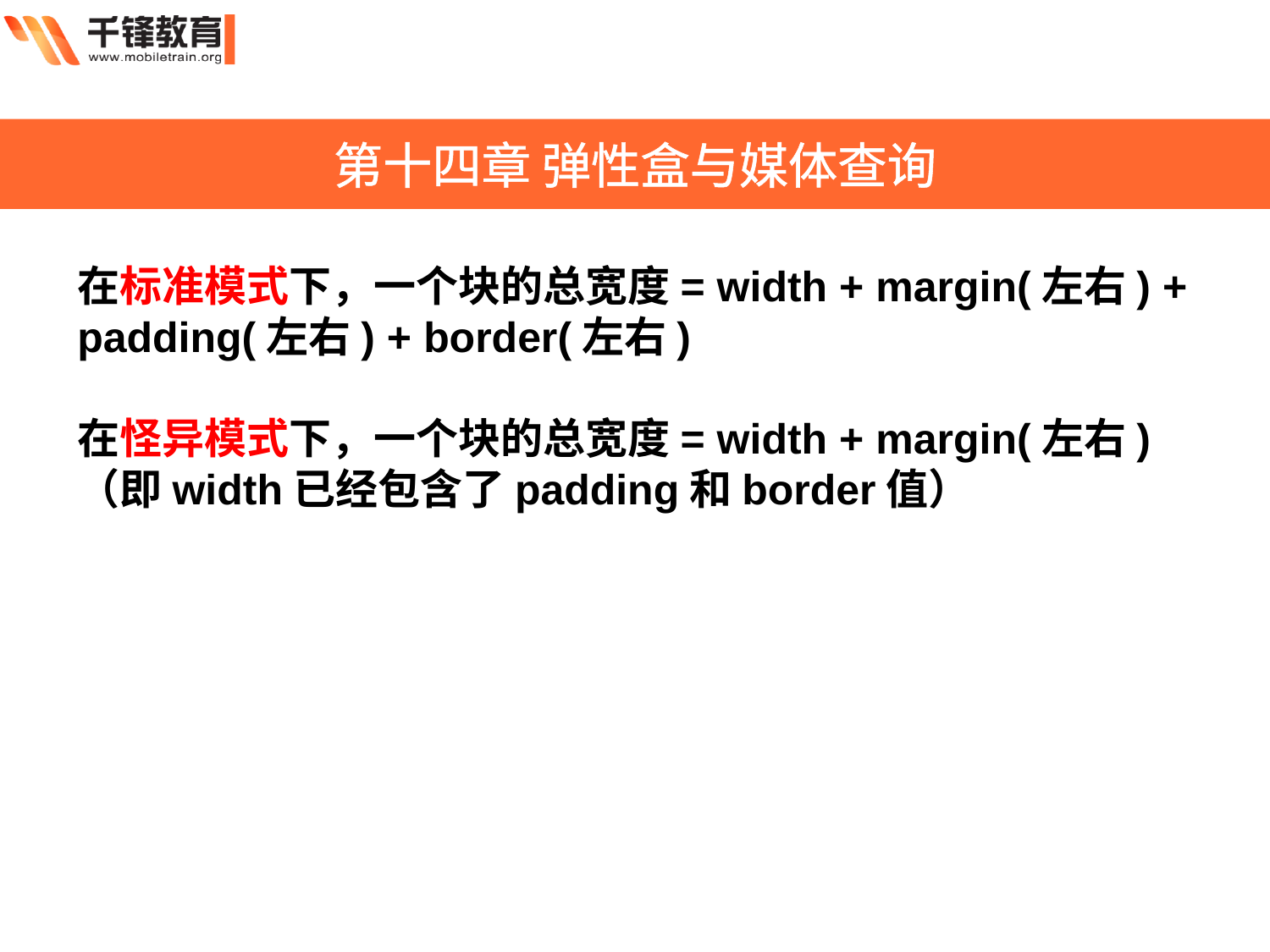

第十四章 弹性盒与媒体查询
在标准模式下，一个块的总宽度= width + margin(左右) + padding(左右) + border(左右)

在怪异模式下，一个块的总宽度= width + margin(左右)（即width已经包含了padding和border值）